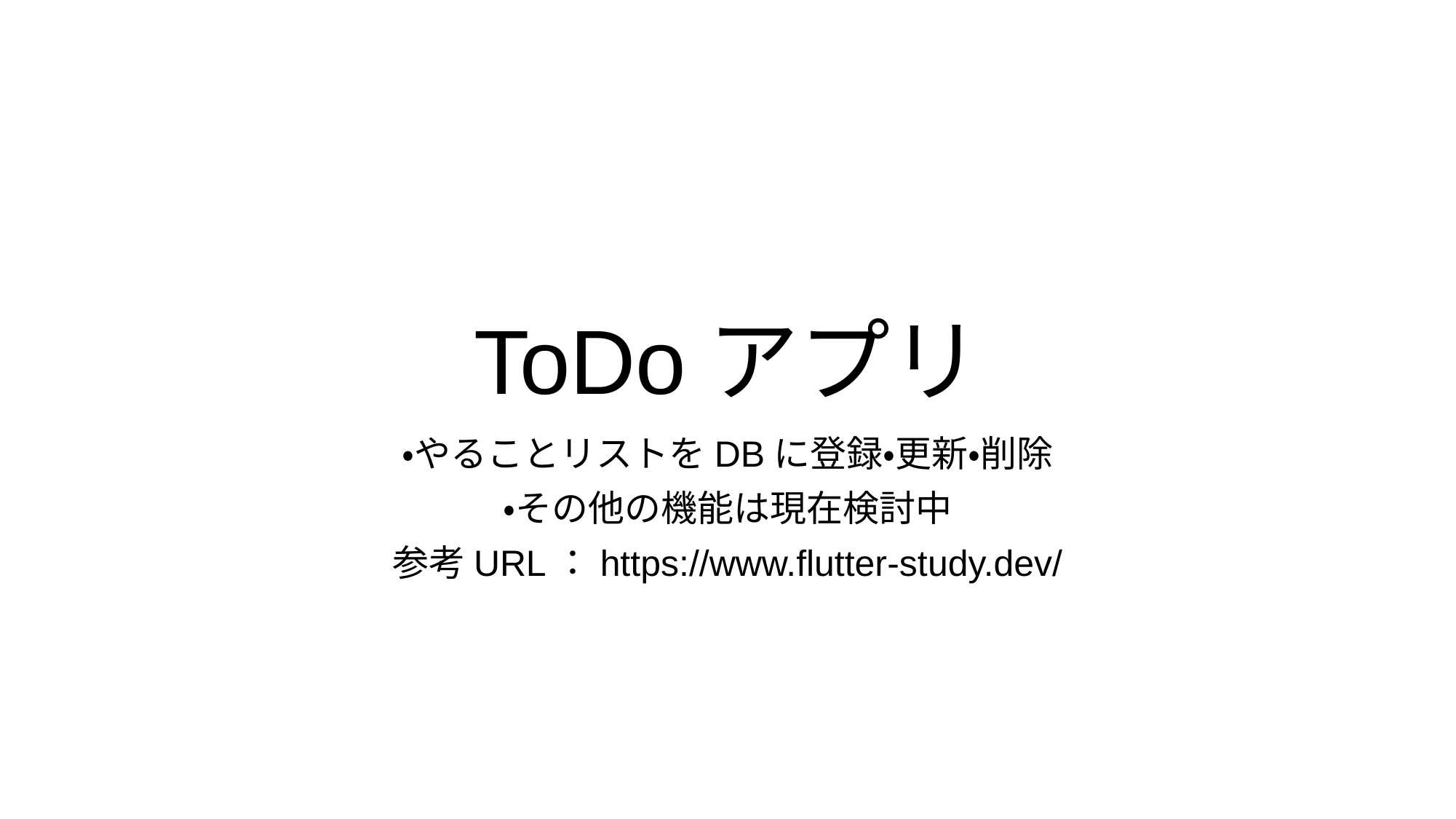

# ToDoアプリ
・やることリストをDBに登録・更新・削除
・その他の機能は現在検討中
参考URL：https://www.flutter-study.dev/